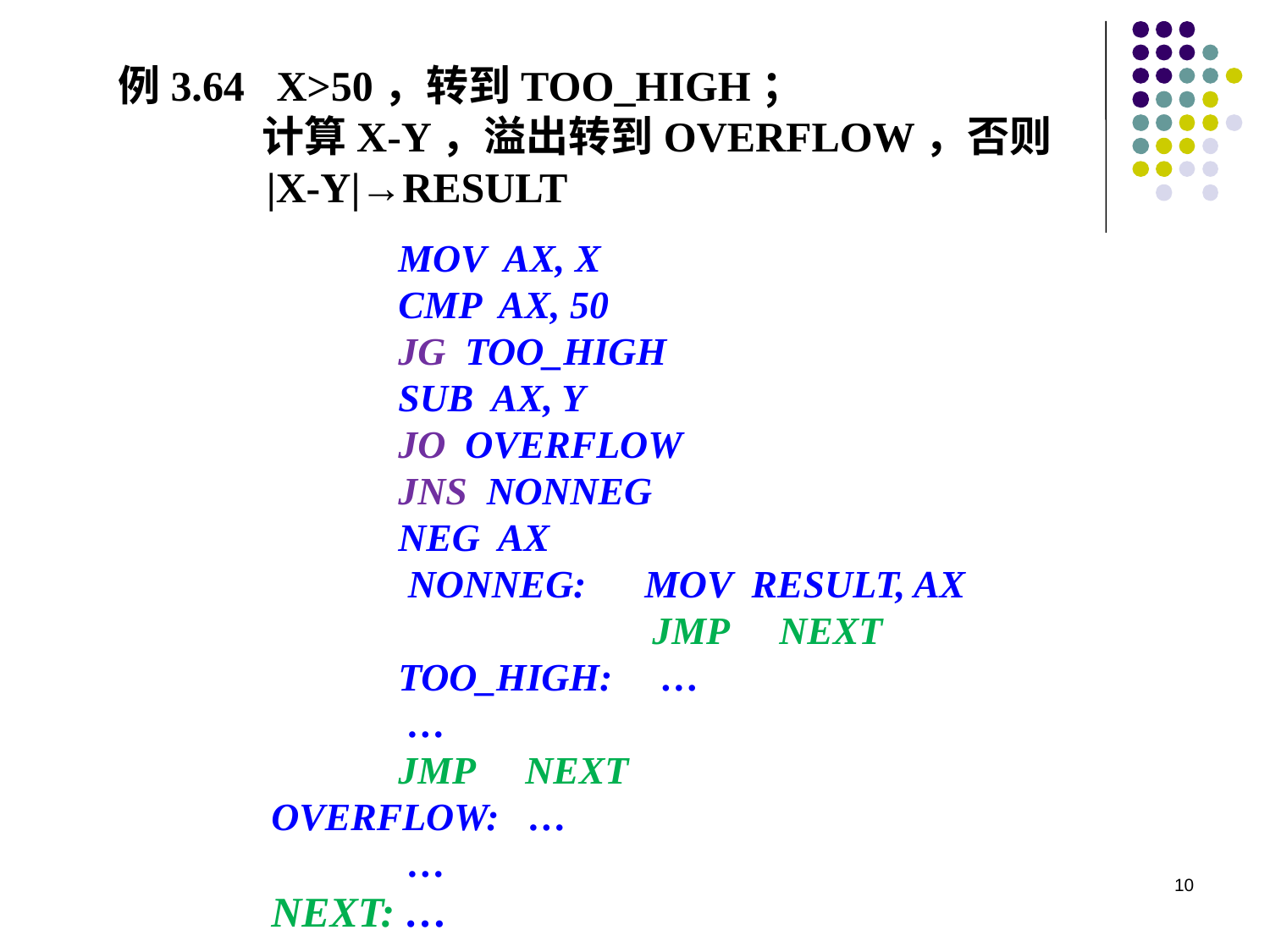

例3.64   X>50，转到TOO_HIGH；
              计算X-Y，溢出转到OVERFLOW，否则
              |X-Y|→RESULT
            MOV  AX, X
CMP  AX, 50
JG  TOO_HIGH
SUB  AX, Y
JO  OVERFLOW
JNS  NONNEG
NEG  AX
 NONNEG:      MOV  RESULT, AX
		JMP	NEXT
TOO_HIGH:     …
              …
	JMP	NEXT
OVERFLOW:   …
              …
NEXT: …
10